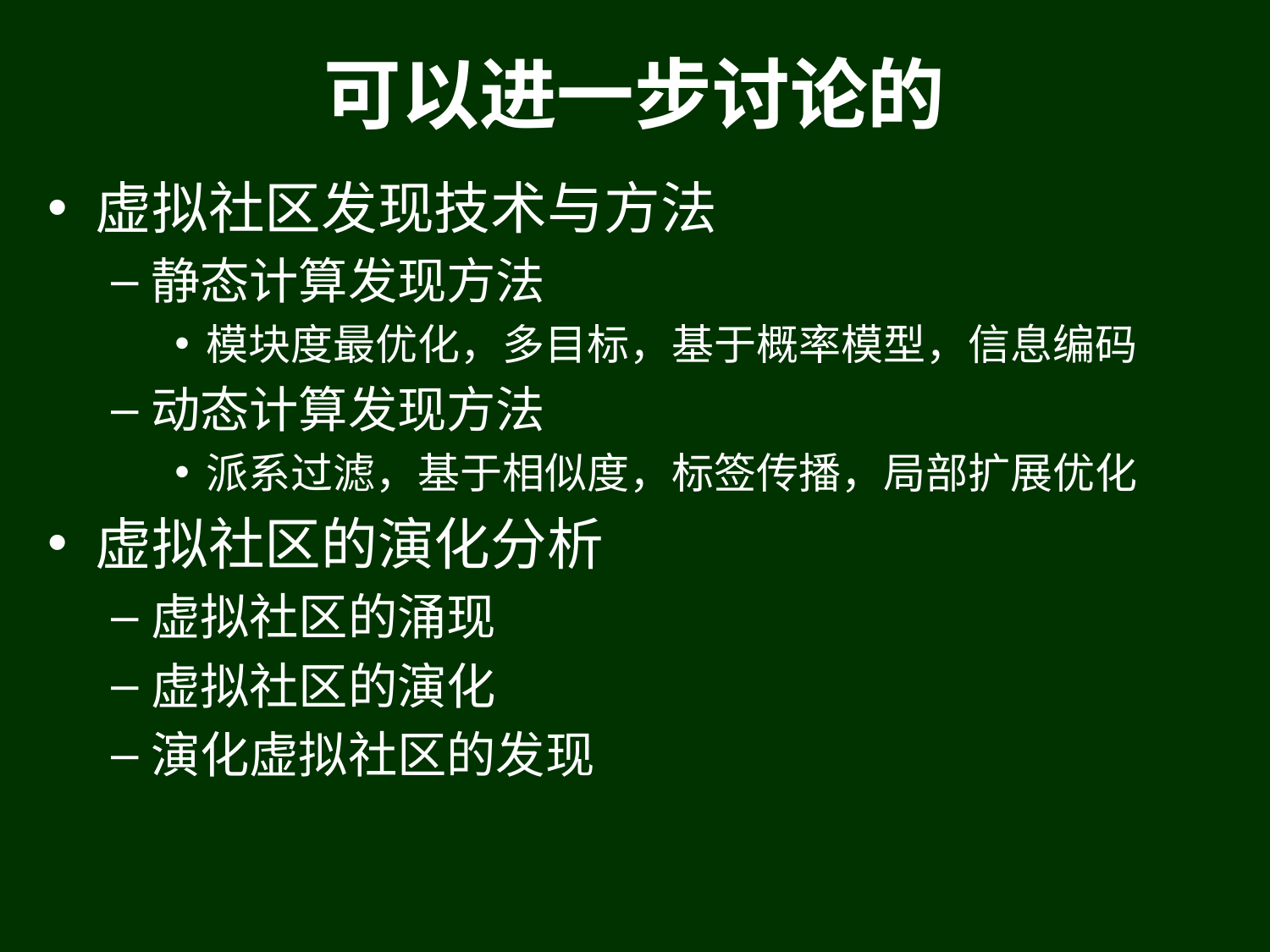

# 可以进一步讨论的
虚拟社区发现技术与方法
静态计算发现方法
模块度最优化，多目标，基于概率模型，信息编码
动态计算发现方法
派系过滤，基于相似度，标签传播，局部扩展优化
虚拟社区的演化分析
虚拟社区的涌现
虚拟社区的演化
演化虚拟社区的发现